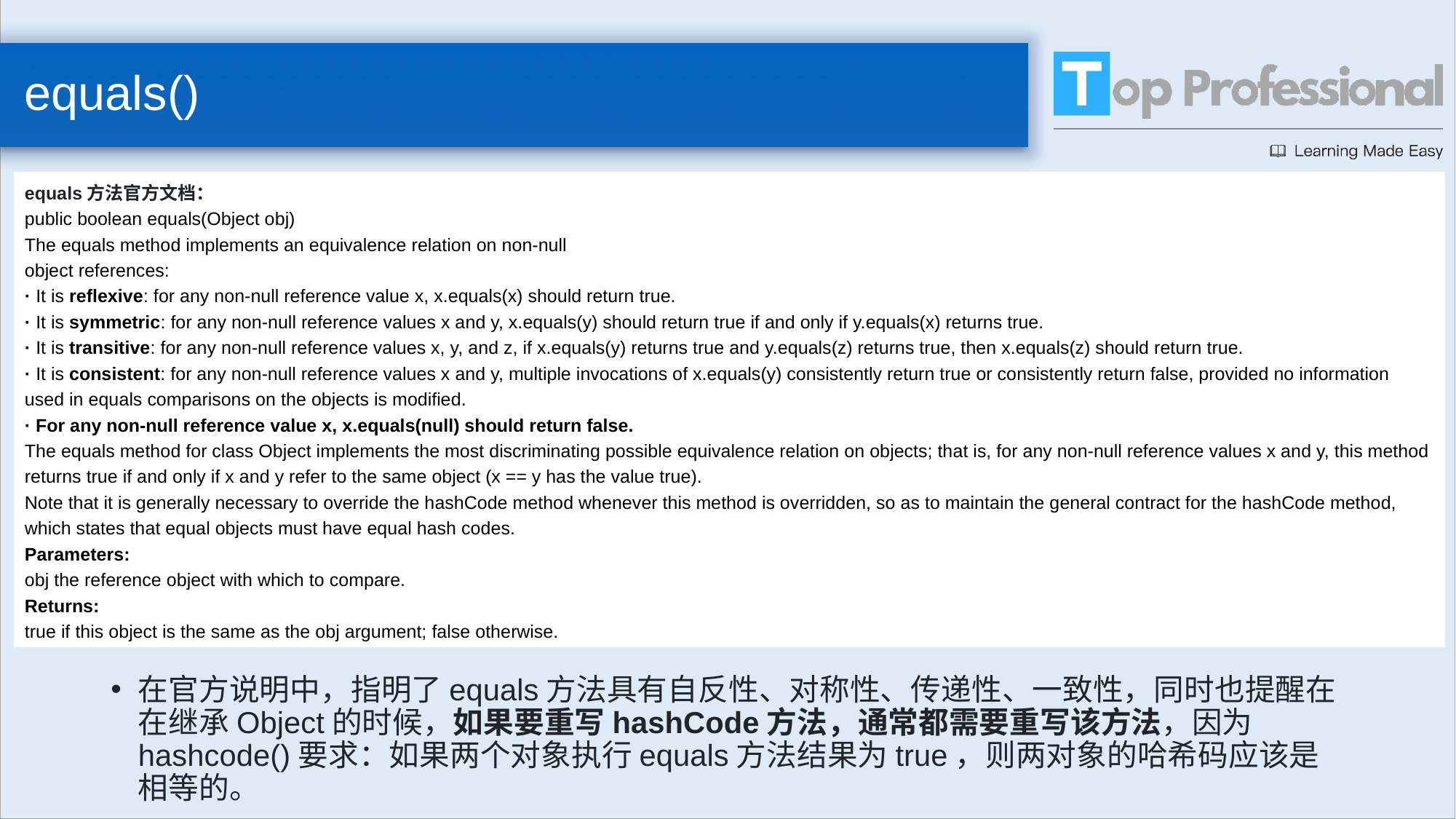

# equals()
equals方法官方文档：
public boolean equals(Object obj)
The equals method implements an equivalence relation on non-null
object references:
· It is reflexive: for any non-null reference value x, x.equals(x) should return true.
· It is symmetric: for any non-null reference values x and y, x.equals(y) should return true if and only if y.equals(x) returns true.
· It is transitive: for any non-null reference values x, y, and z, if x.equals(y) returns true and y.equals(z) returns true, then x.equals(z) should return true.
· It is consistent: for any non-null reference values x and y, multiple invocations of x.equals(y) consistently return true or consistently return false, provided no information used in equals comparisons on the objects is modified.
· For any non-null reference value x, x.equals(null) should return false.
The equals method for class Object implements the most discriminating possible equivalence relation on objects; that is, for any non-null reference values x and y, this method returns true if and only if x and y refer to the same object (x == y has the value true).
Note that it is generally necessary to override the hashCode method whenever this method is overridden, so as to maintain the general contract for the hashCode method, which states that equal objects must have equal hash codes.
Parameters:
obj the reference object with which to compare.
Returns:
true if this object is the same as the obj argument; false otherwise.
在官方说明中，指明了equals方法具有自反性、对称性、传递性、一致性，同时也提醒在在继承Object的时候，如果要重写hashCode方法，通常都需要重写该方法，因为hashcode()要求：如果两个对象执行equals方法结果为true，则两对象的哈希码应该是相等的。